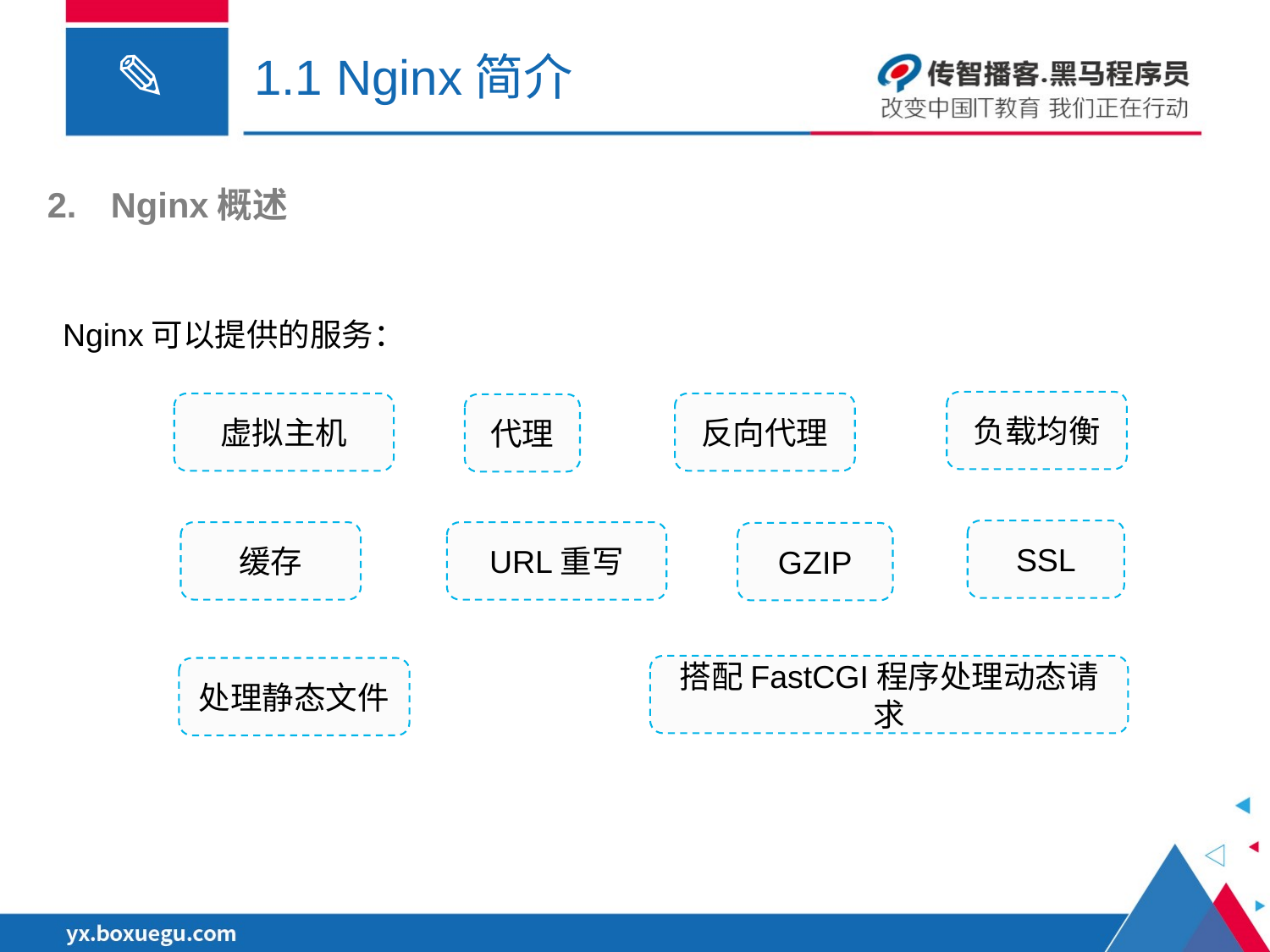

# 1.1 Nginx简介
Nginx概述
Nginx可以提供的服务：
负载均衡
虚拟主机
反向代理
代理
SSL
缓存
URL重写
GZIP
搭配FastCGI程序处理动态请求
处理静态文件